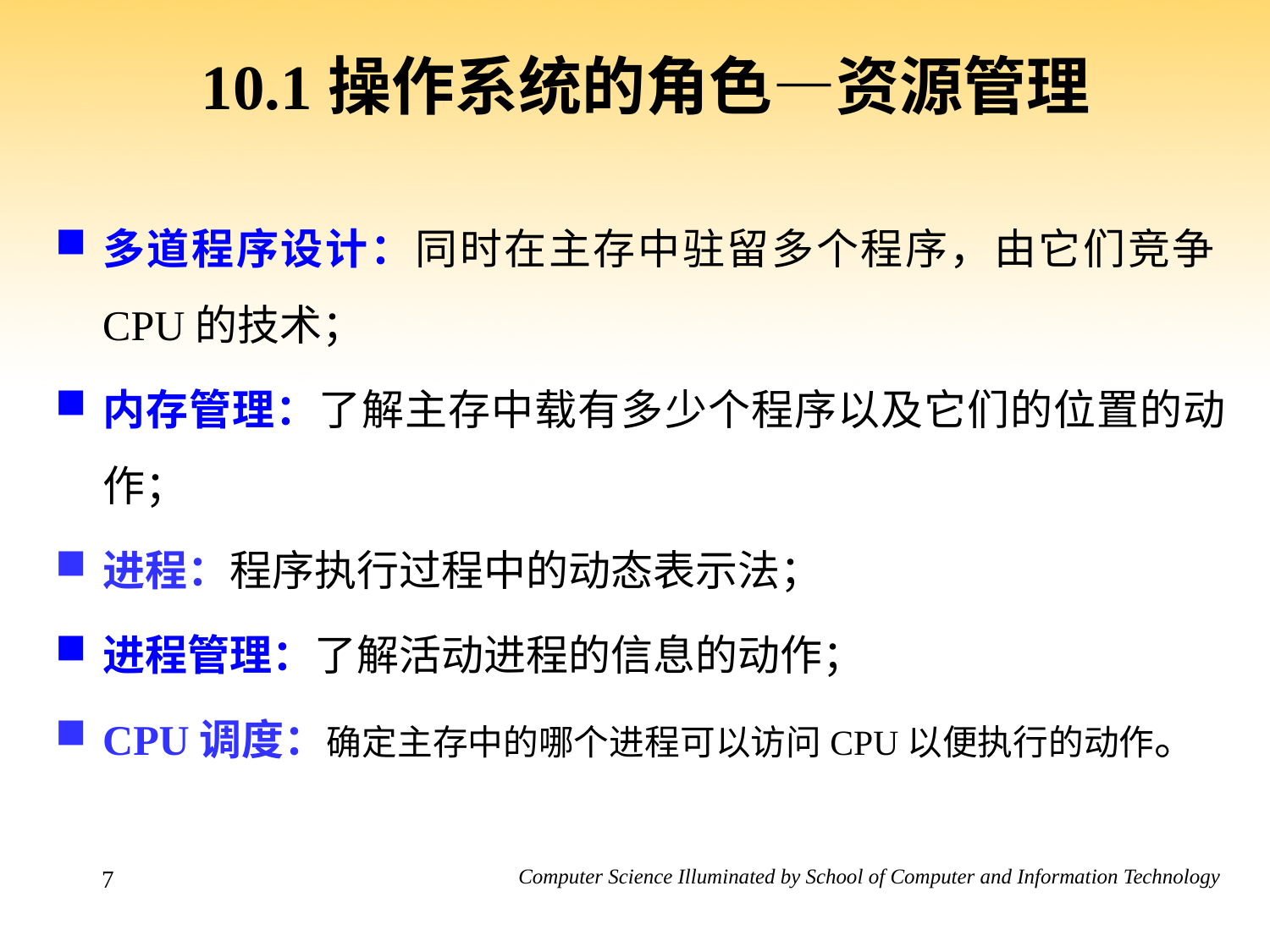

# 10.1操作系统的角色—资源管理
多道程序设计：同时在主存中驻留多个程序，由它们竞争CPU的技术；
内存管理：了解主存中载有多少个程序以及它们的位置的动作；
进程：程序执行过程中的动态表示法；
进程管理：了解活动进程的信息的动作；
CPU调度：确定主存中的哪个进程可以访问CPU以便执行的动作。
7